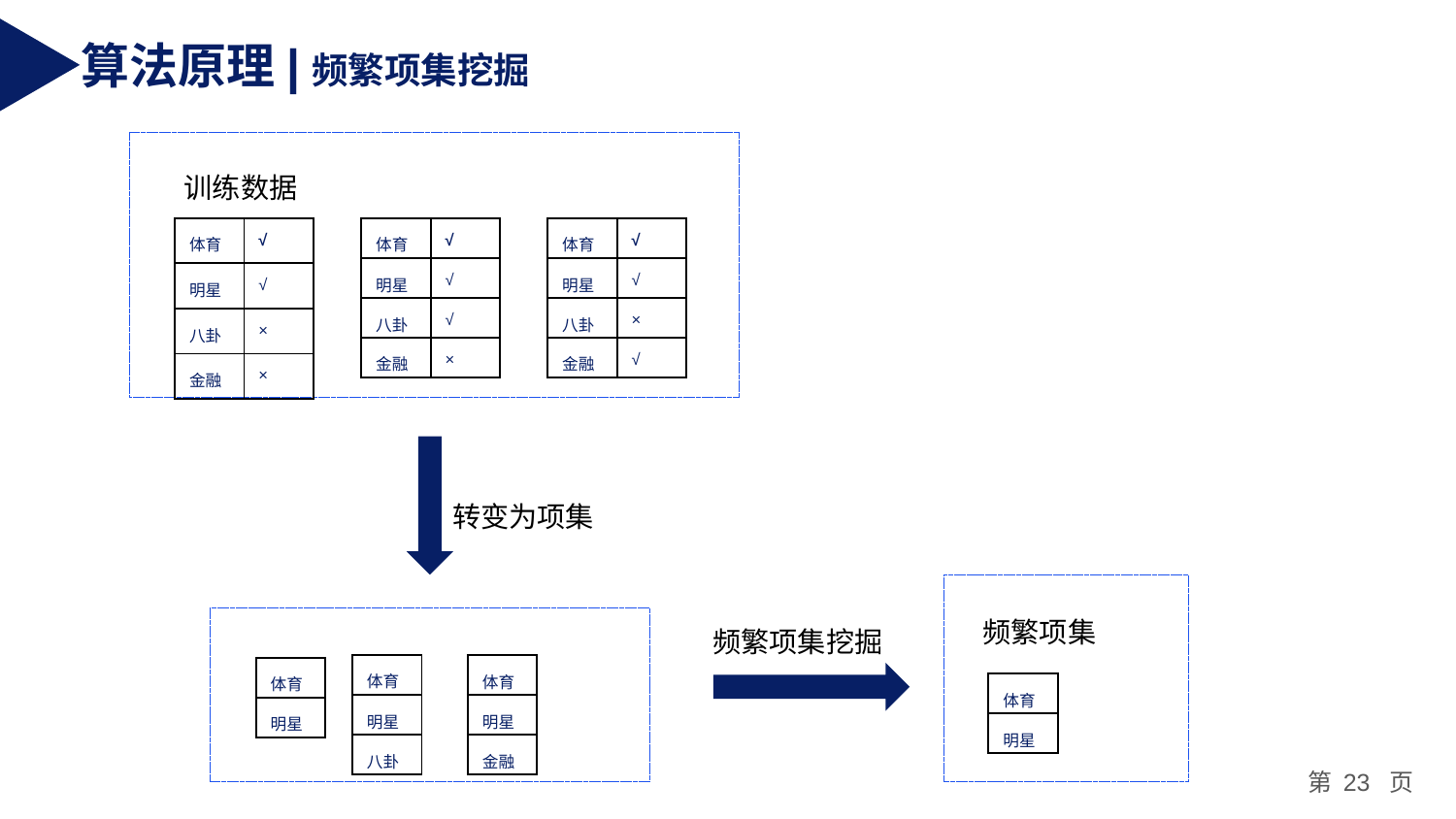

算法原理|频繁项集挖掘

训练数据
| 体育 | √ |
| --- | --- |
| 明星 | √ |
| 八卦 | × |
| 金融 | × |
| 体育 | √ |
| --- | --- |
| 明星 | √ |
| 八卦 | √ |
| 金融 | × |
| 体育 | √ |
| --- | --- |
| 明星 | √ |
| 八卦 | × |
| 金融 | √ |

转变为项集

频繁项集
频繁项集挖掘

| 体育 |
| --- |
| 明星 |
| 八卦 |
| 体育 |
| --- |
| 明星 |
| 金融 |
| 体育 |
| --- |
| 明星 |

| 体育 |
| --- |
| 明星 |